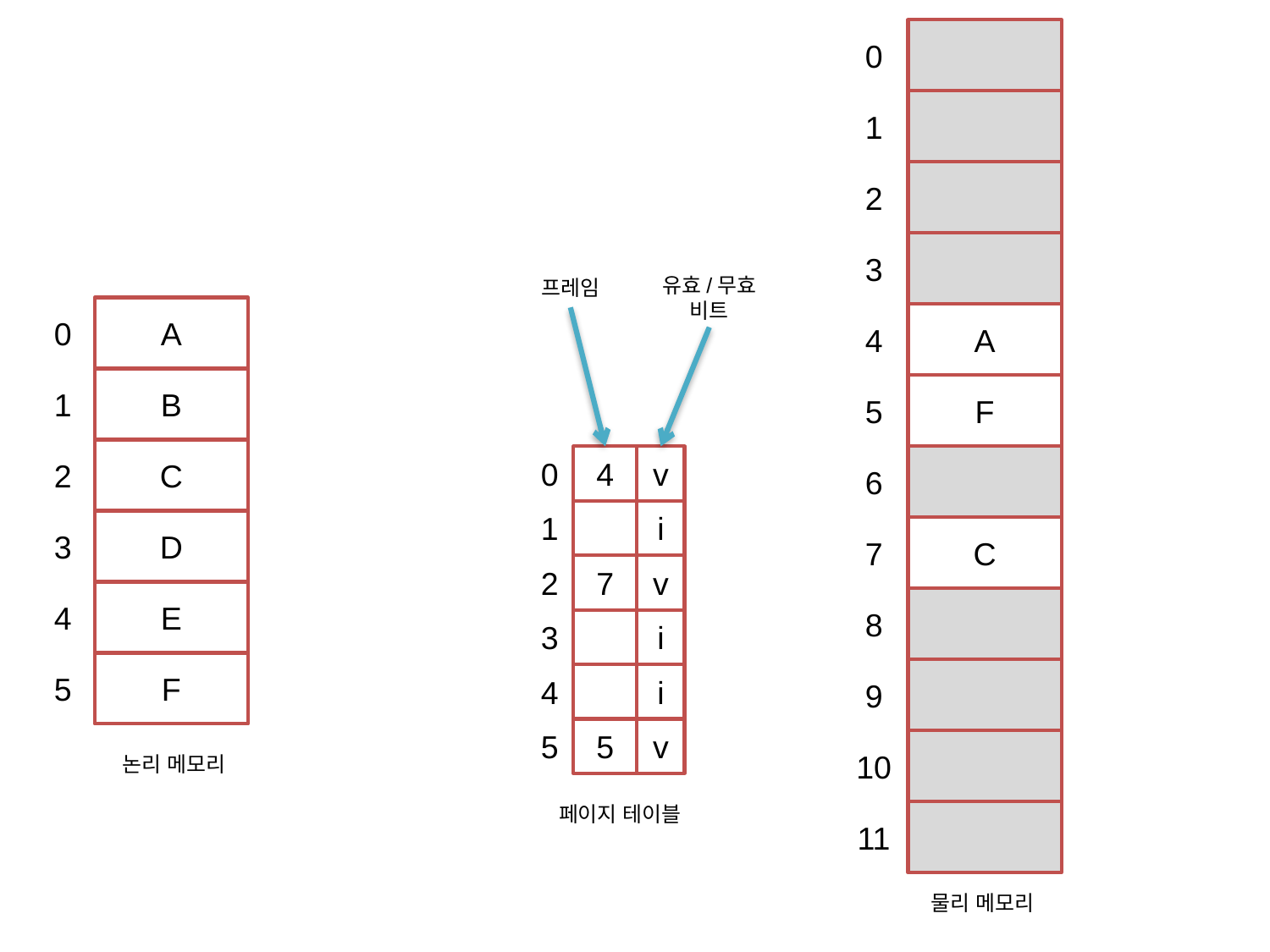

0

1

2

3

프레임
유효/무효 비트
0
A
4
A
1
B
5
F
2
C
0
4
v
6

1

i
3
D
7
C
2
7
v
4
E
8

3

i
5
F
9

4

i
5
5
v
10

논리 메모리
페이지 테이블
11

물리 메모리